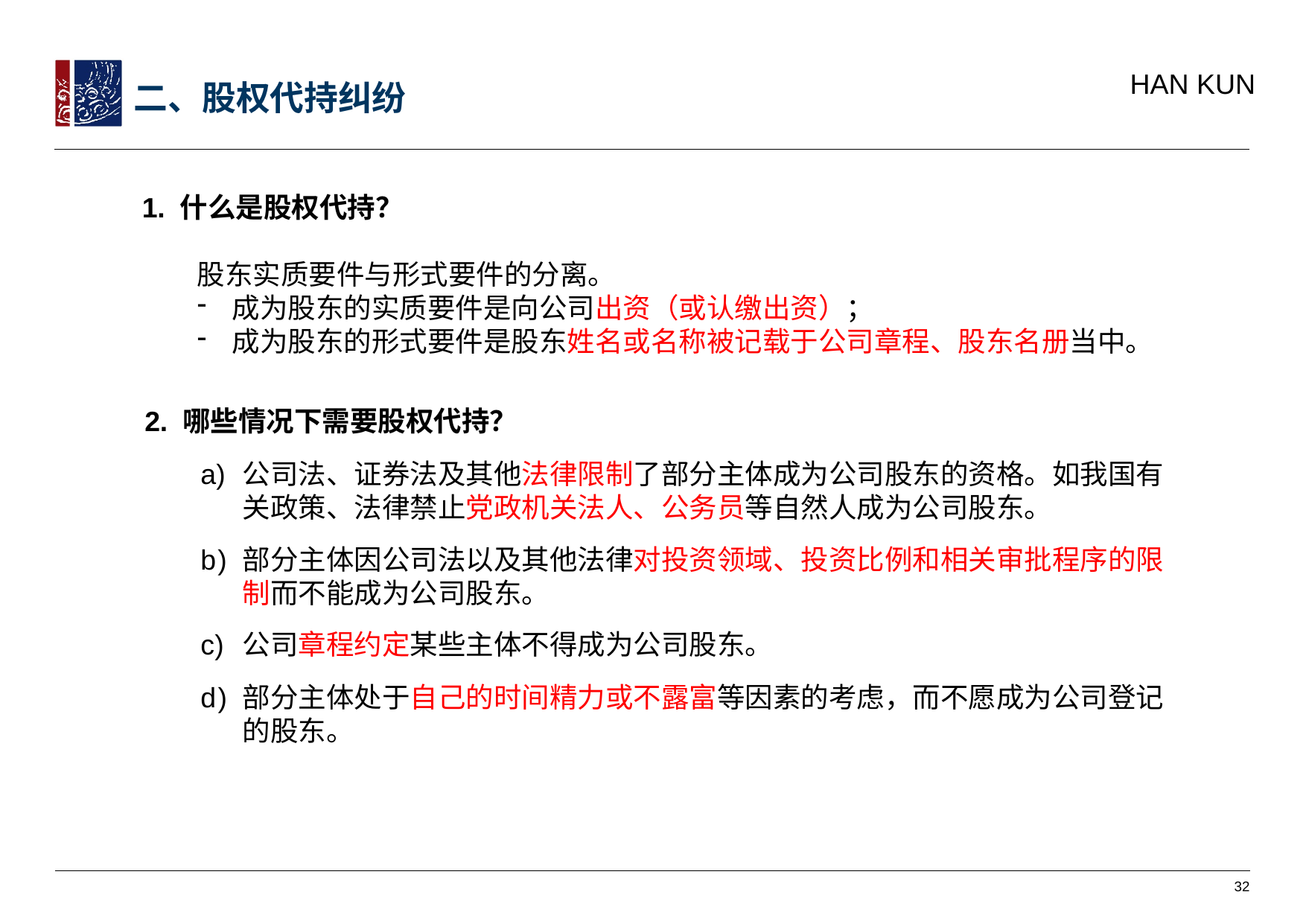

二、股权代持纠纷
1. 什么是股权代持？

股东实质要件与形式要件的分离。
成为股东的实质要件是向公司出资（或认缴出资）；
成为股东的形式要件是股东姓名或名称被记载于公司章程、股东名册当中。

2. 哪些情况下需要股权代持？
公司法、证券法及其他法律限制了部分主体成为公司股东的资格。如我国有关政策、法律禁止党政机关法人、公务员等自然人成为公司股东。
部分主体因公司法以及其他法律对投资领域、投资比例和相关审批程序的限制而不能成为公司股东。
公司章程约定某些主体不得成为公司股东。
部分主体处于自己的时间精力或不露富等因素的考虑，而不愿成为公司登记的股东。